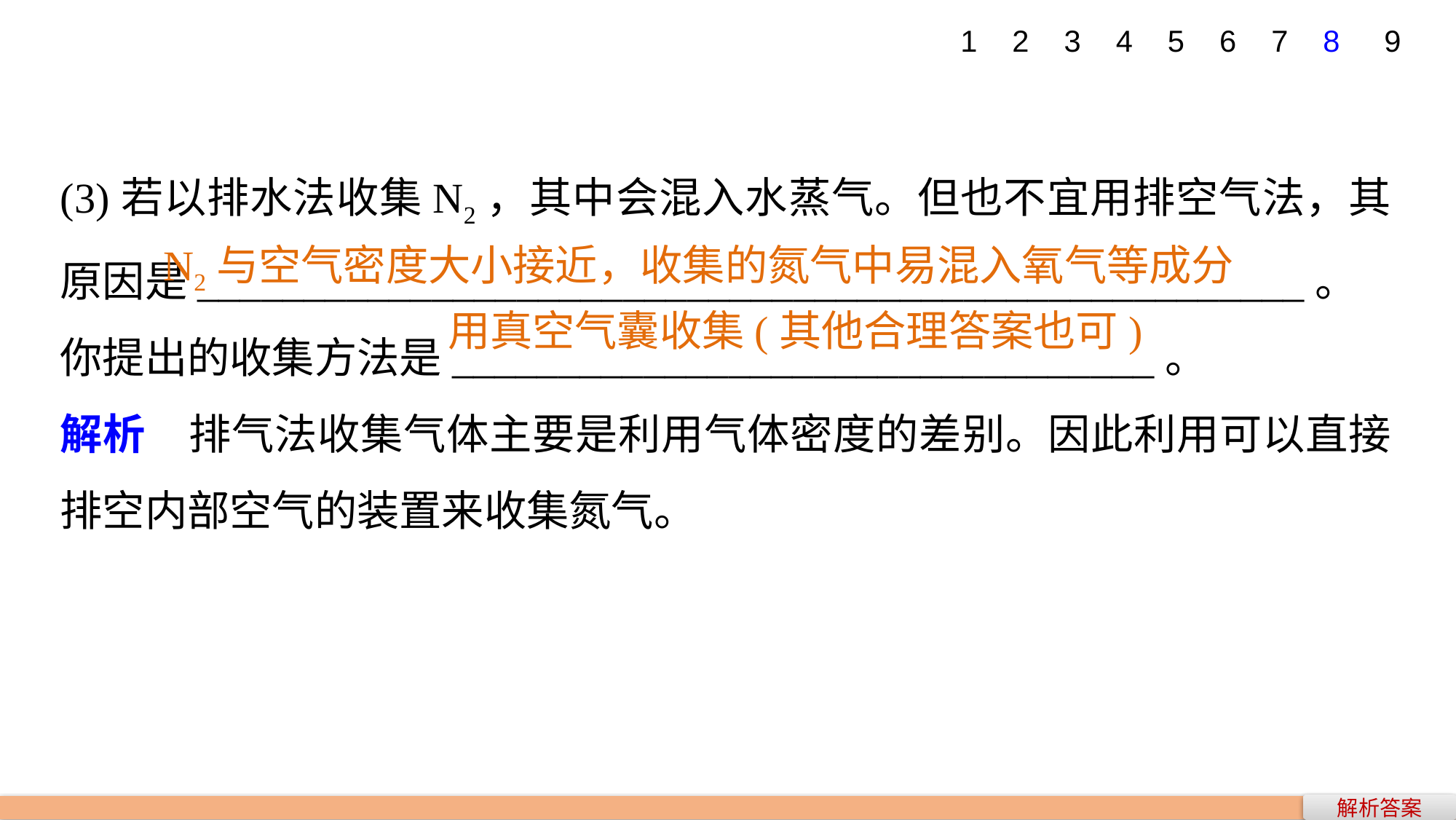

1
2
3
4
5
6
7
8
9
(3)若以排水法收集N2，其中会混入水蒸气。但也不宜用排空气法，其原因是____________________________________________________。
你提出的收集方法是_________________________________。
解析　排气法收集气体主要是利用气体密度的差别。因此利用可以直接排空内部空气的装置来收集氮气。
N2与空气密度大小接近，收集的氮气中易混入氧气等成分
用真空气囊收集(其他合理答案也可)
解析答案